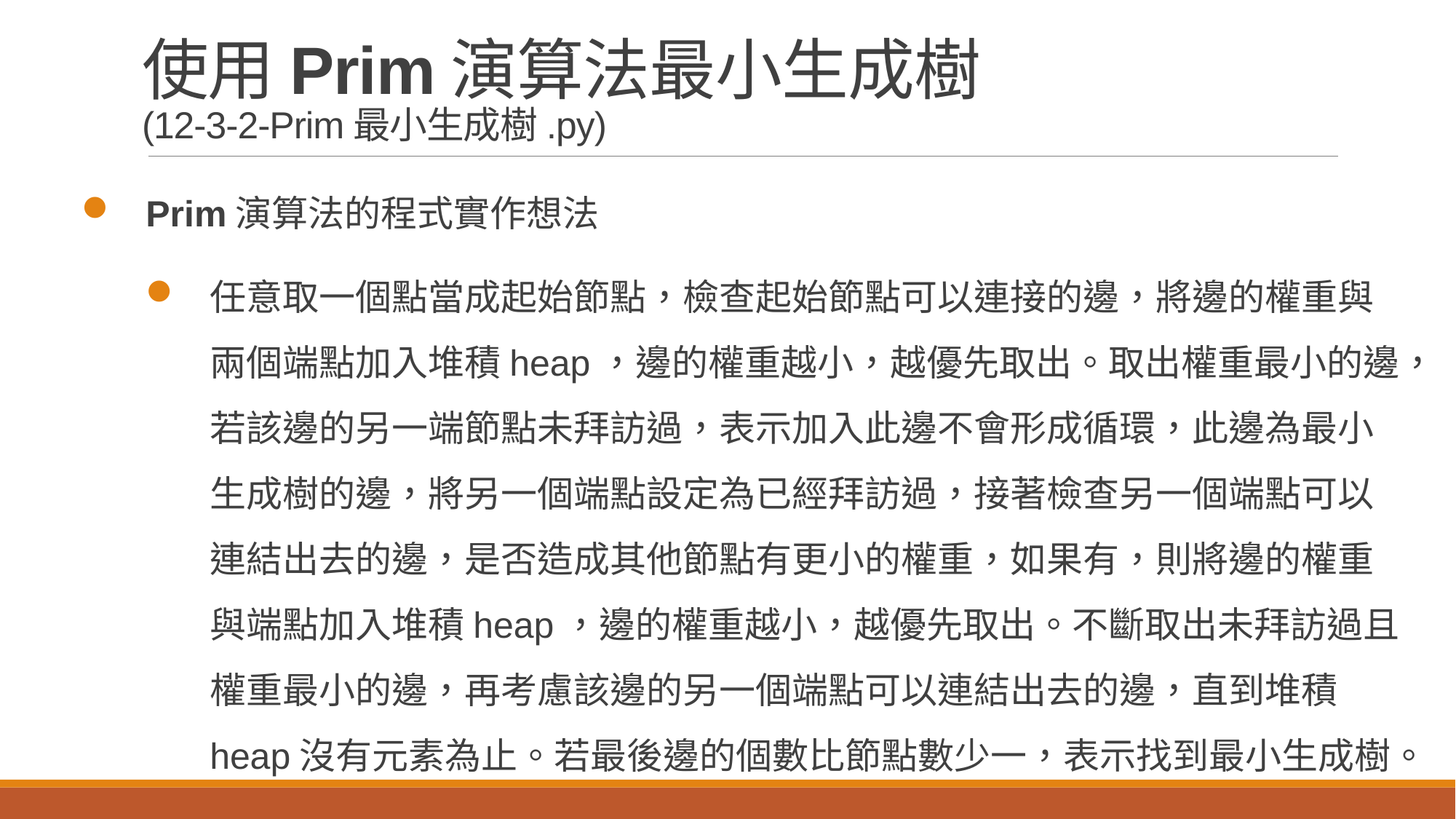

# 使用Prim演算法最小生成樹 (12-3-2-Prim最小生成樹.py)
Prim演算法的程式實作想法
任意取一個點當成起始節點，檢查起始節點可以連接的邊，將邊的權重與兩個端點加入堆積heap，邊的權重越小，越優先取出。取出權重最小的邊，若該邊的另一端節點未拜訪過，表示加入此邊不會形成循環，此邊為最小生成樹的邊，將另一個端點設定為已經拜訪過，接著檢查另一個端點可以連結出去的邊，是否造成其他節點有更小的權重，如果有，則將邊的權重與端點加入堆積heap，邊的權重越小，越優先取出。不斷取出未拜訪過且權重最小的邊，再考慮該邊的另一個端點可以連結出去的邊，直到堆積heap沒有元素為止。若最後邊的個數比節點數少一，表示找到最小生成樹。